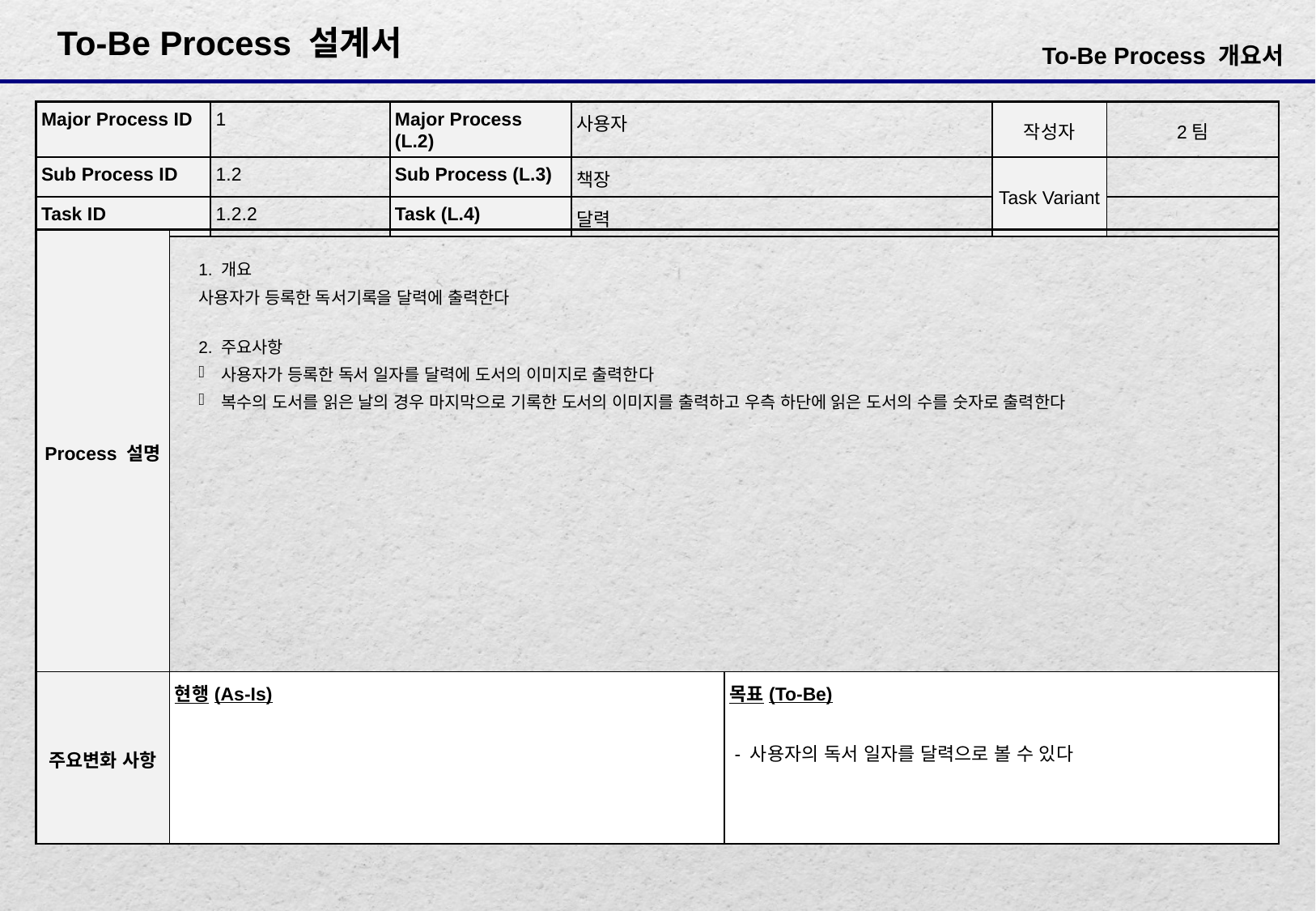

| Major Process ID | 1 | Major Process (L.2) | 사용자 | 작성자 | 2팀 |
| --- | --- | --- | --- | --- | --- |
| Sub Process ID | 1.2 | Sub Process (L.3) | 책장 | Task Variant |  |
| Task ID | 1.2.2 | Task (L.4) | 달력 |  |  |
| Process 설명 | 1. 개요 사용자가 등록한 독서기록을 달력에 출력한다 2. 주요사항 사용자가 등록한 독서 일자를 달력에 도서의 이미지로 출력한다 복수의 도서를 읽은 날의 경우 마지막으로 기록한 도서의 이미지를 출력하고 우측 하단에 읽은 도서의 수를 숫자로 출력한다 |  |
| --- | --- | --- |
| 주요변화 사항 | 현행(As-Is) | 목표(To-Be) - 사용자의 독서 일자를 달력으로 볼 수 있다 |